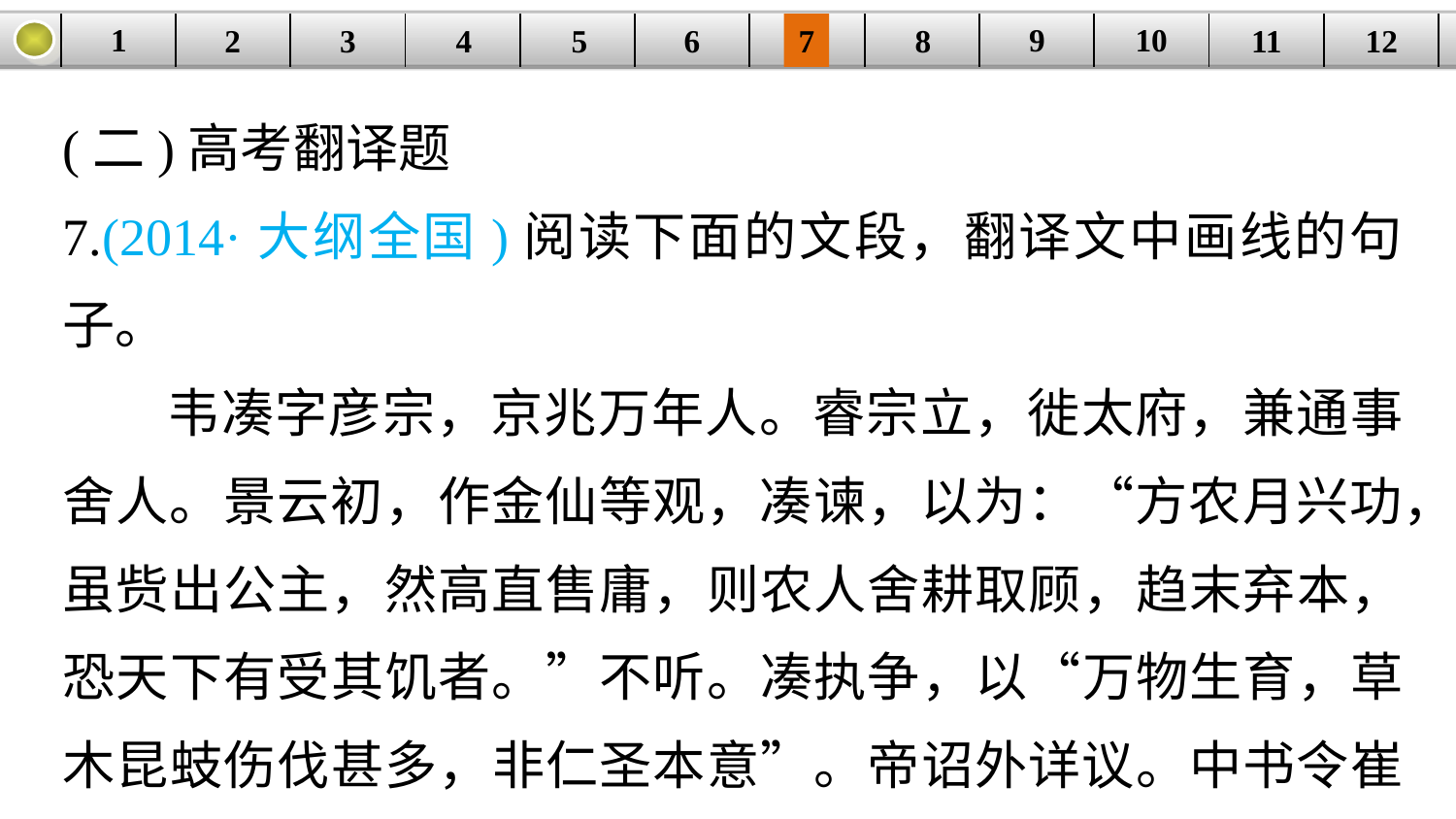

9
10
1
3
4
5
6
8
11
2
12
|  |  |  |  |  |  |  |  |  |  |  |  |
| --- | --- | --- | --- | --- | --- | --- | --- | --- | --- | --- | --- |
7

(二)高考翻译题
7.(2014·大纲全国)阅读下面的文段，翻译文中画线的句子。
       韦凑字彦宗，京兆万年人。睿宗立，徙太府，兼通事舍人。景云初，作金仙等观，凑谏，以为：“方农月兴功，虽赀出公主，然高直售庸，则农人舍耕取顾，趋末弃本，恐天下有受其饥者。”不听。凑执争，以“万物生育，草木昆蚑伤伐甚多，非仁圣本意”。帝诏外详议。中书令崔湜、侍中岑羲曰：“公敢是耶？”凑曰：“食厚禄,死不敢